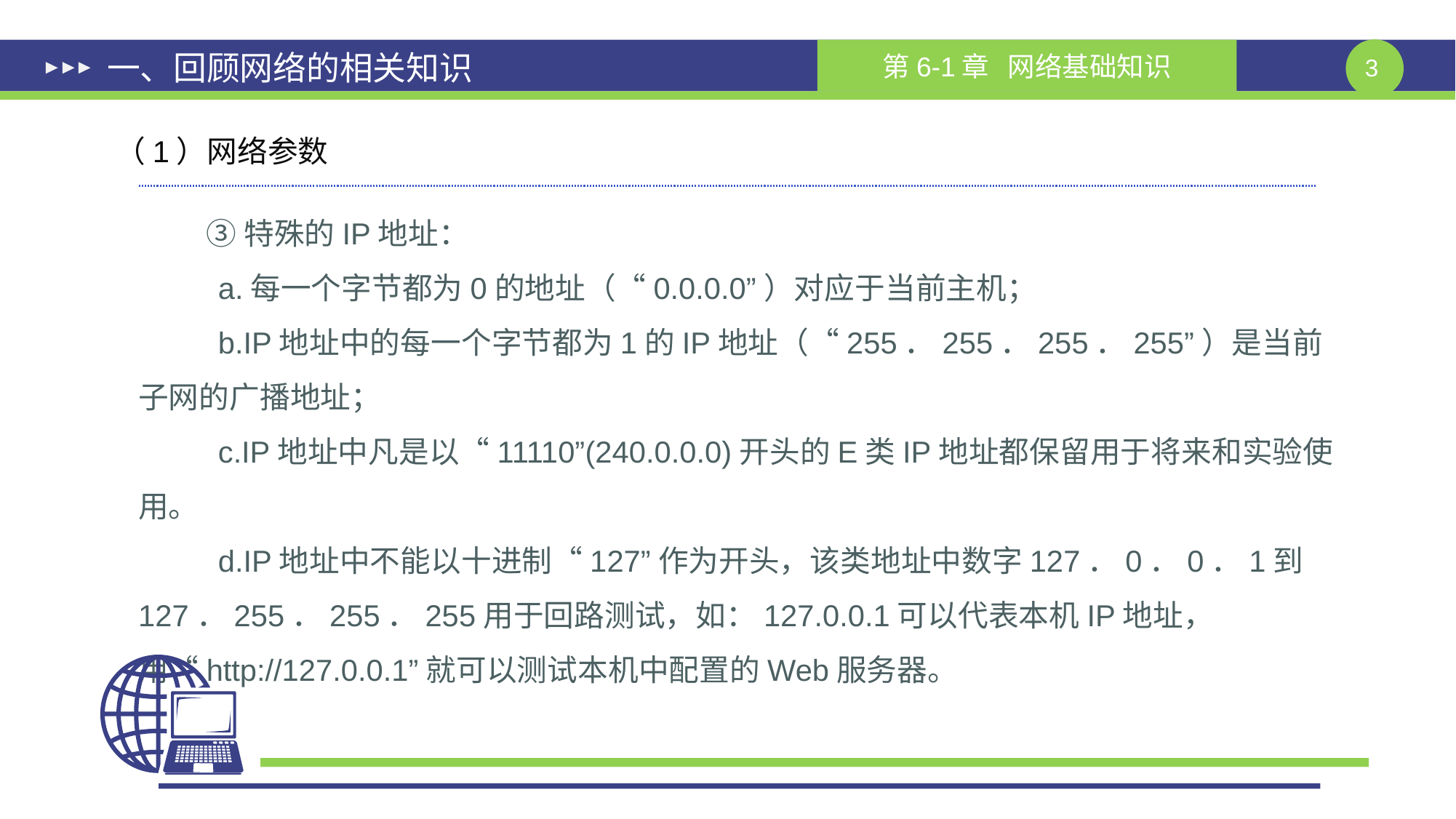

# 一、回顾网络的相关知识
（1）网络参数

  ③特殊的IP地址：
   a.每一个字节都为0的地址（“0.0.0.0”）对应于当前主机；
   b.IP地址中的每一个字节都为1的IP地址（“255．255．255．255”）是当前子网的广播地址；
   c.IP地址中凡是以“11110”(240.0.0.0)开头的E类IP地址都保留用于将来和实验使用。
   d.IP地址中不能以十进制“127”作为开头，该类地址中数字127．0．0．1到127．255．255．255用于回路测试，如：127.0.0.1可以代表本机IP地址，用“http://127.0.0.1”就可以测试本机中配置的Web服务器。